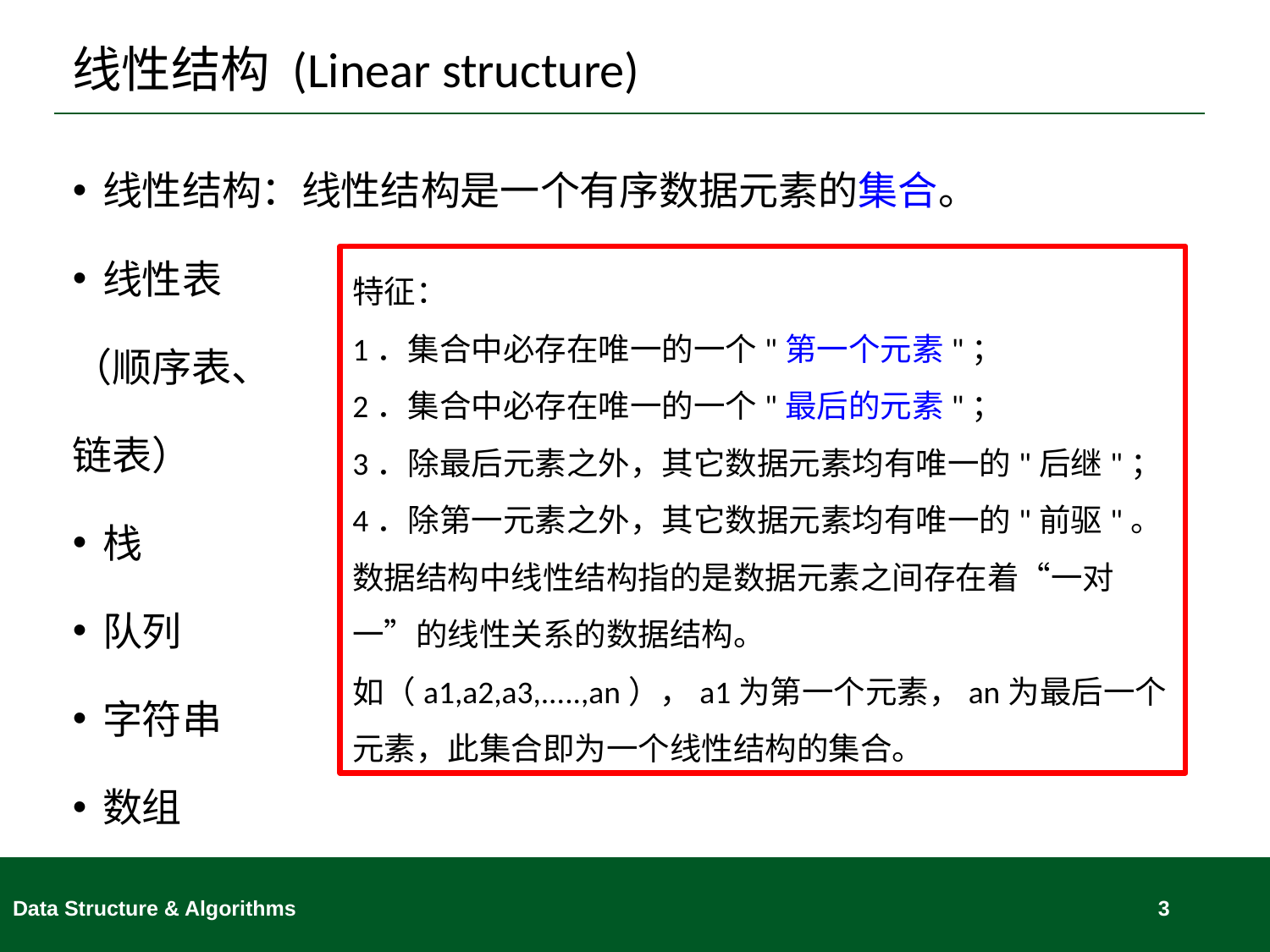

# 线性结构 (Linear structure)
线性结构：线性结构是一个有序数据元素的集合。
线性表
（顺序表、
链表）
栈
队列
字符串
数组
特征：
1．集合中必存在唯一的一个"第一个元素"；
2．集合中必存在唯一的一个"最后的元素"；
3．除最后元素之外，其它数据元素均有唯一的"后继"；
4．除第一元素之外，其它数据元素均有唯一的"前驱"。
数据结构中线性结构指的是数据元素之间存在着“一对一”的线性关系的数据结构。
如（a1,a2,a3,.....,an），a1为第一个元素，an为最后一个元素，此集合即为一个线性结构的集合。
Data Structure & Algorithms
3